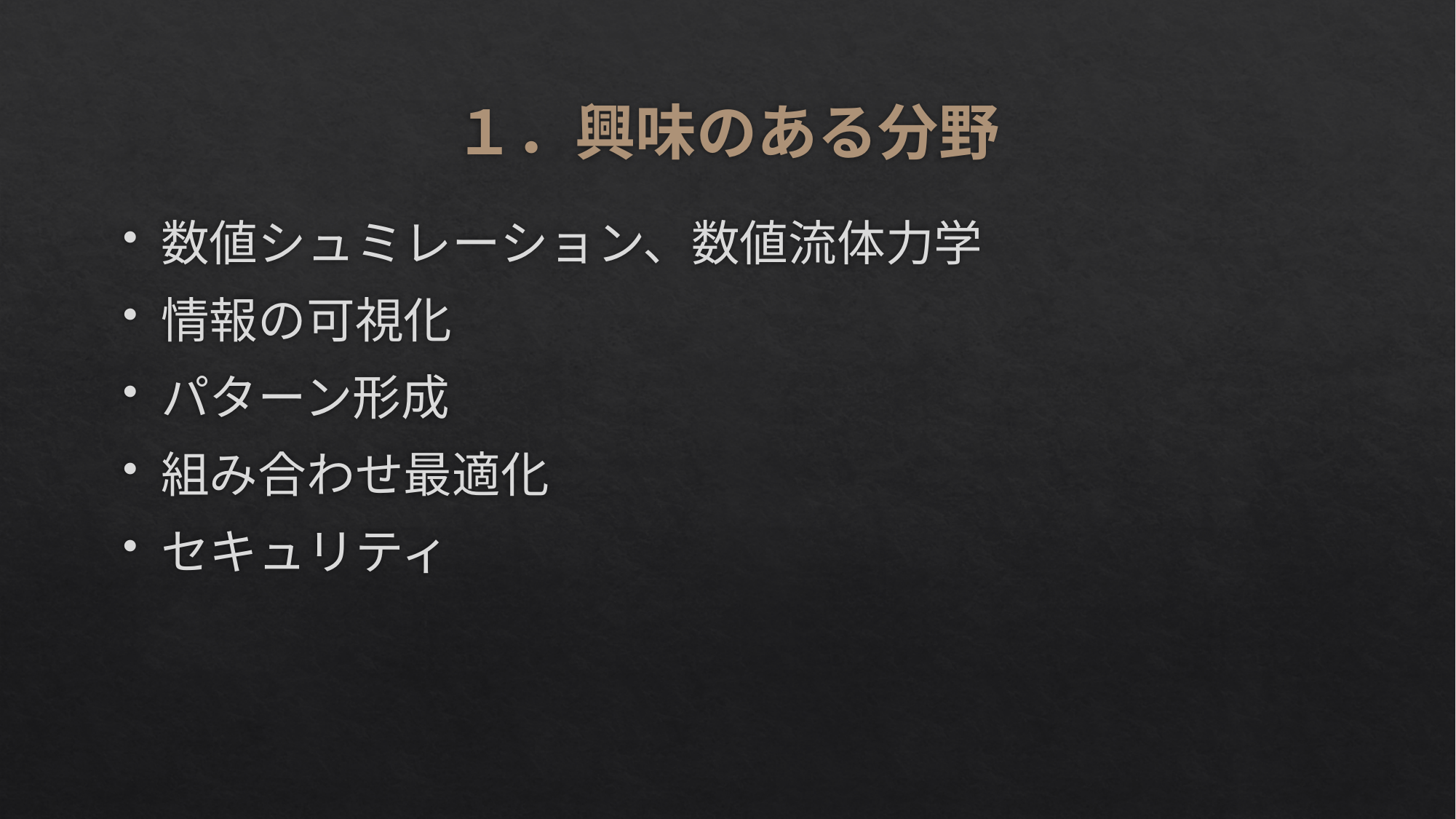

# １．興味のある分野
数値シュミレーション、数値流体力学
情報の可視化
パターン形成
組み合わせ最適化
セキュリティ